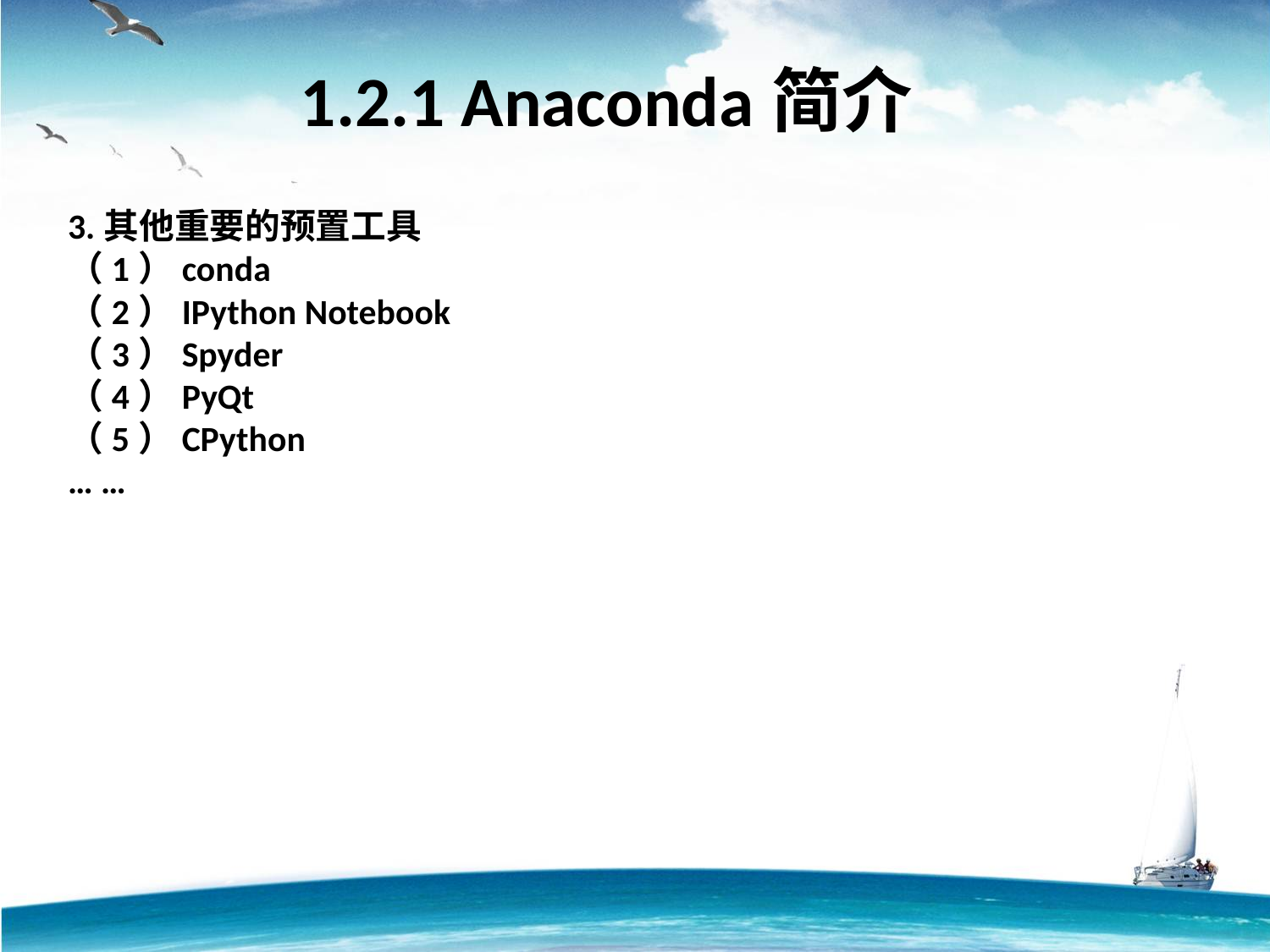

1.2.1 Anaconda简介
3.其他重要的预置工具
（1）conda
（2）IPython Notebook
（3）Spyder
（4）PyQt
（5）CPython
… …
TEXT  add here
TEXT  add here
TEXT  add here
TEXT  add here
TEXT  add here
TEXT  add here